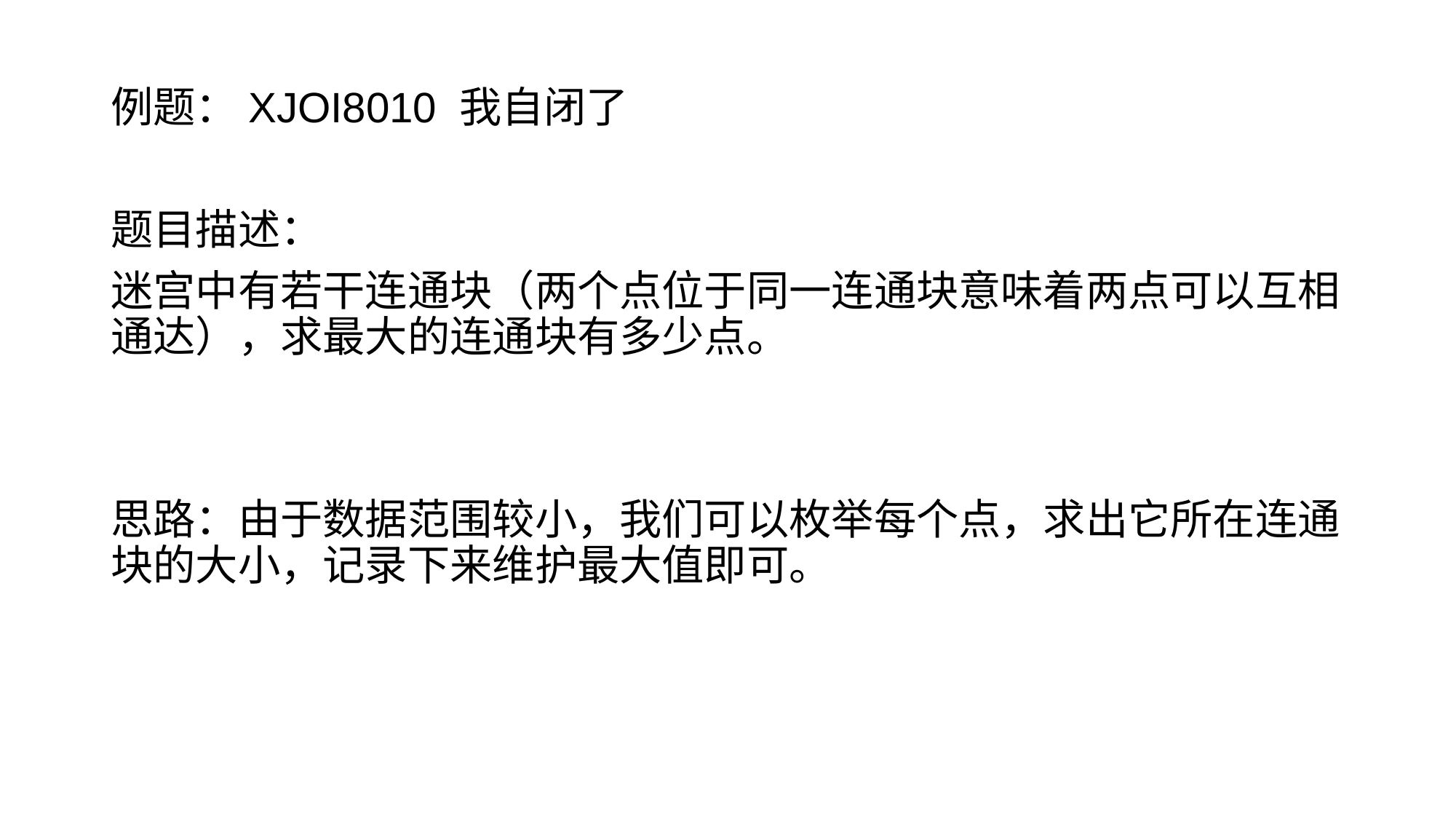

例题：XJOI8010 我自闭了

题目描述：
迷宫中有若干连通块（两个点位于同一连通块意味着两点可以互相通达），求最大的连通块有多少点。

思路：由于数据范围较小，我们可以枚举每个点，求出它所在连通块的大小，记录下来维护最大值即可。